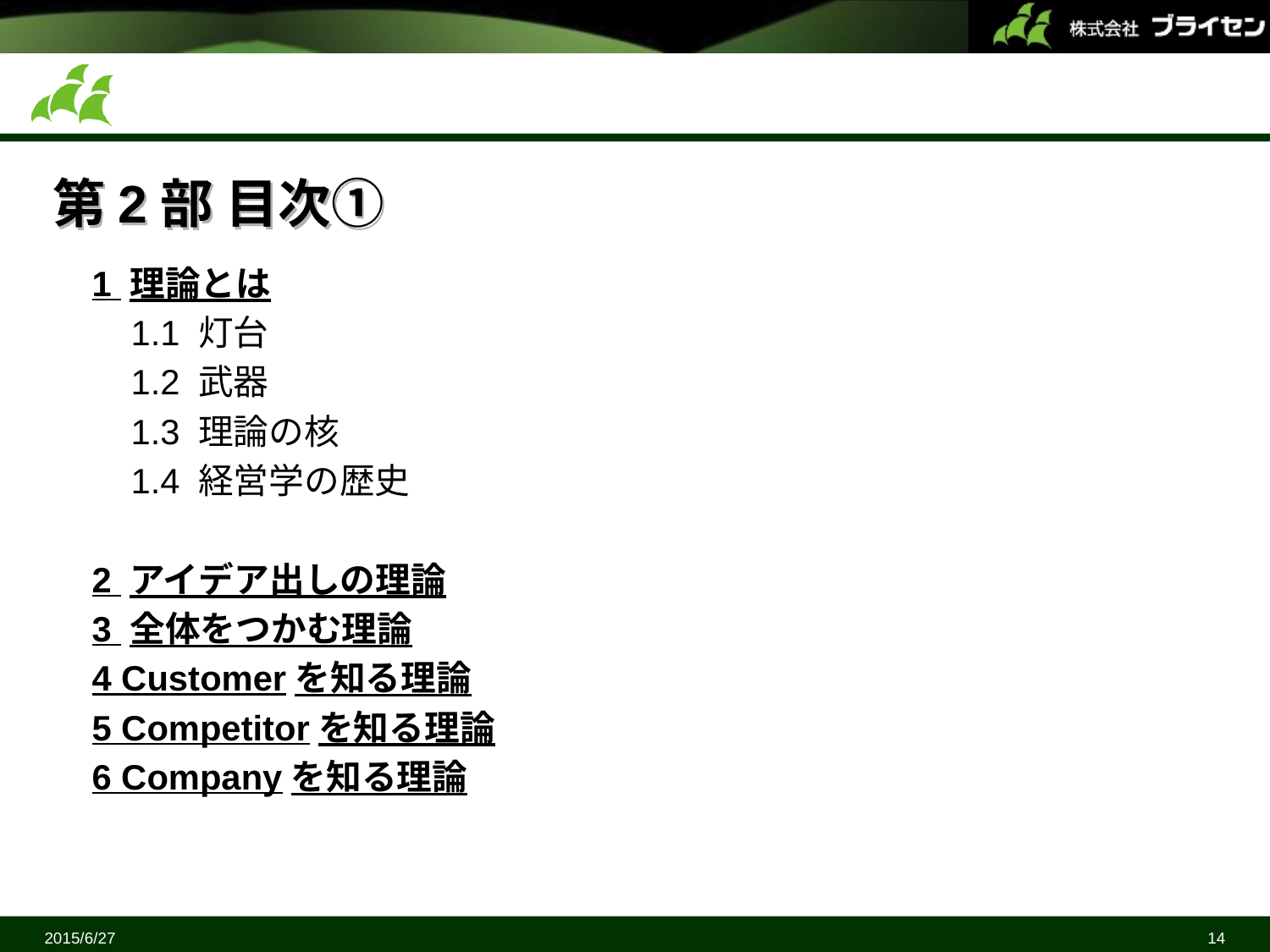

# 第2部 目次①

    1 理論とは
        1.1 灯台
        1.2 武器
        1.3 理論の核
        1.4 経営学の歴史

    2 アイデア出しの理論
    3 全体をつかむ理論
    4 Customerを知る理論
    5 Competitorを知る理論
    6 Companyを知る理論
2015/6/27
14